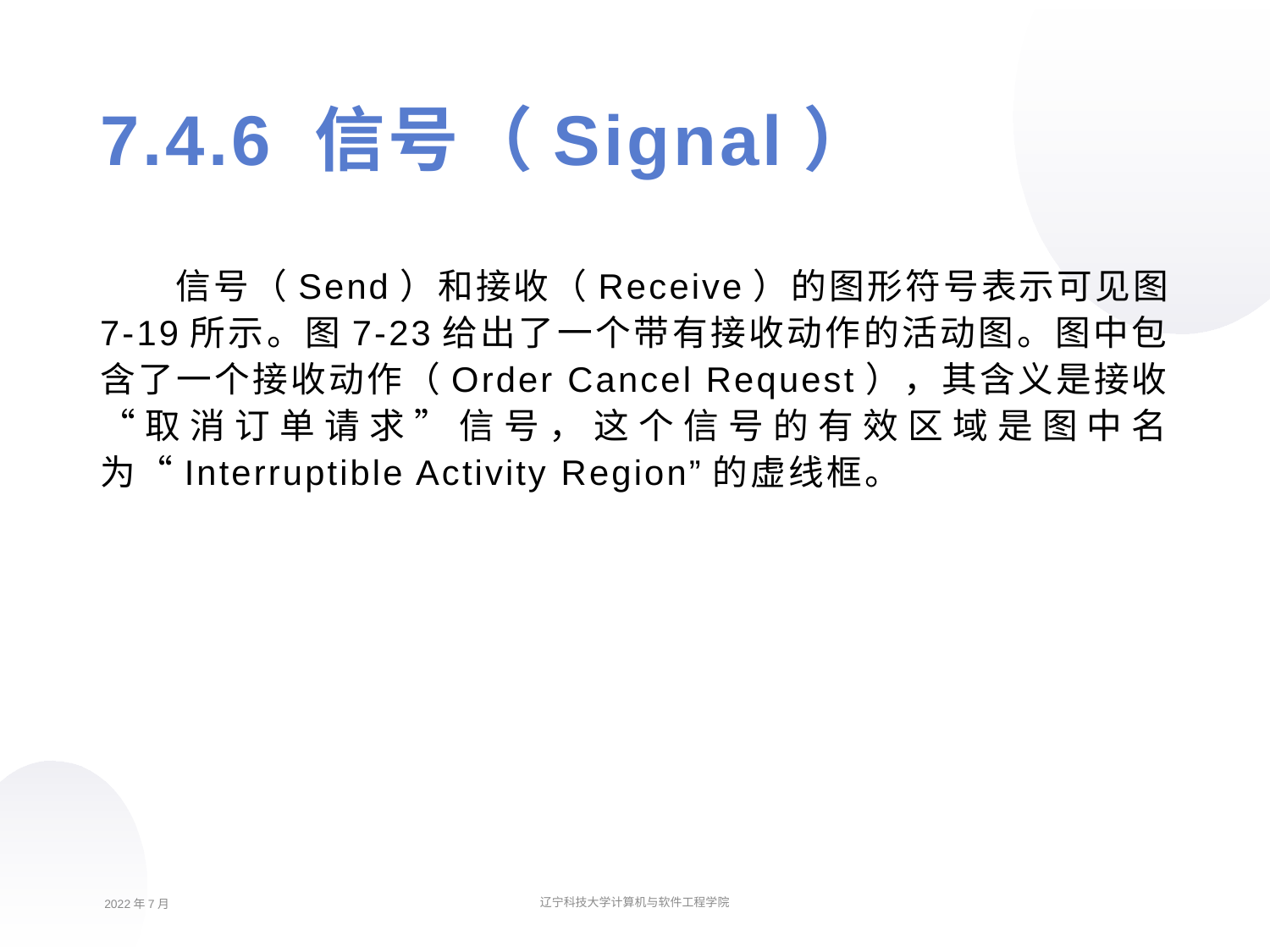

7.4.6 信号（Signal）
信号（Send）和接收（Receive）的图形符号表示可见图7-19所示。图7-23给出了一个带有接收动作的活动图。图中包含了一个接收动作（Order Cancel Request），其含义是接收“取消订单请求”信号，这个信号的有效区域是图中名为“Interruptible Activity Region”的虚线框。

2022年7月
辽宁科技大学计算机与软件工程学院
99